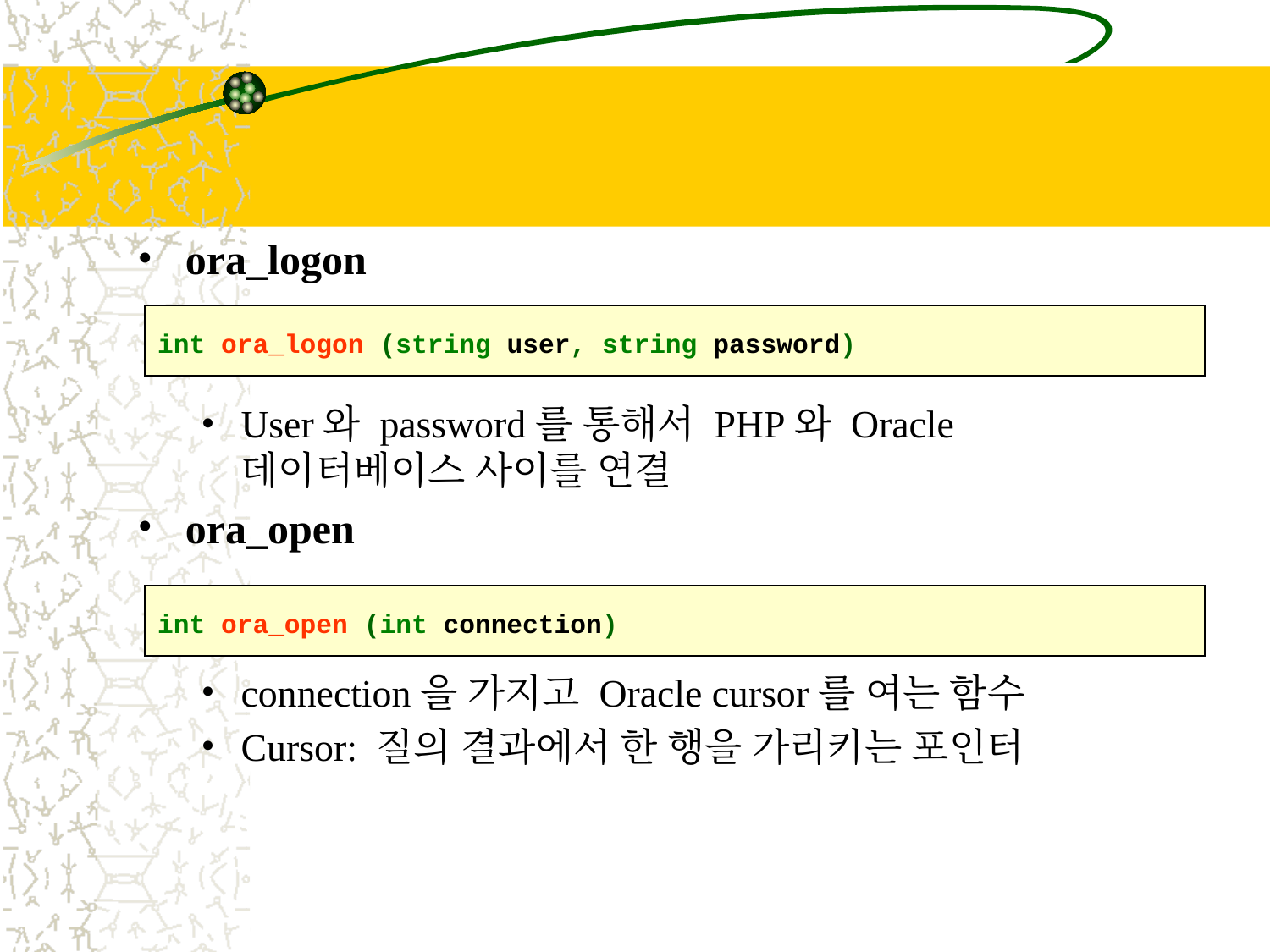

#
ora_logon

User와 password를 통해서 PHP와 Oracle 데이터베이스 사이를 연결
ora_open

connection을 가지고 Oracle cursor를 여는 함수
Cursor: 질의 결과에서 한 행을 가리키는 포인터
int ora_logon (string user, string password)
int ora_open (int connection)